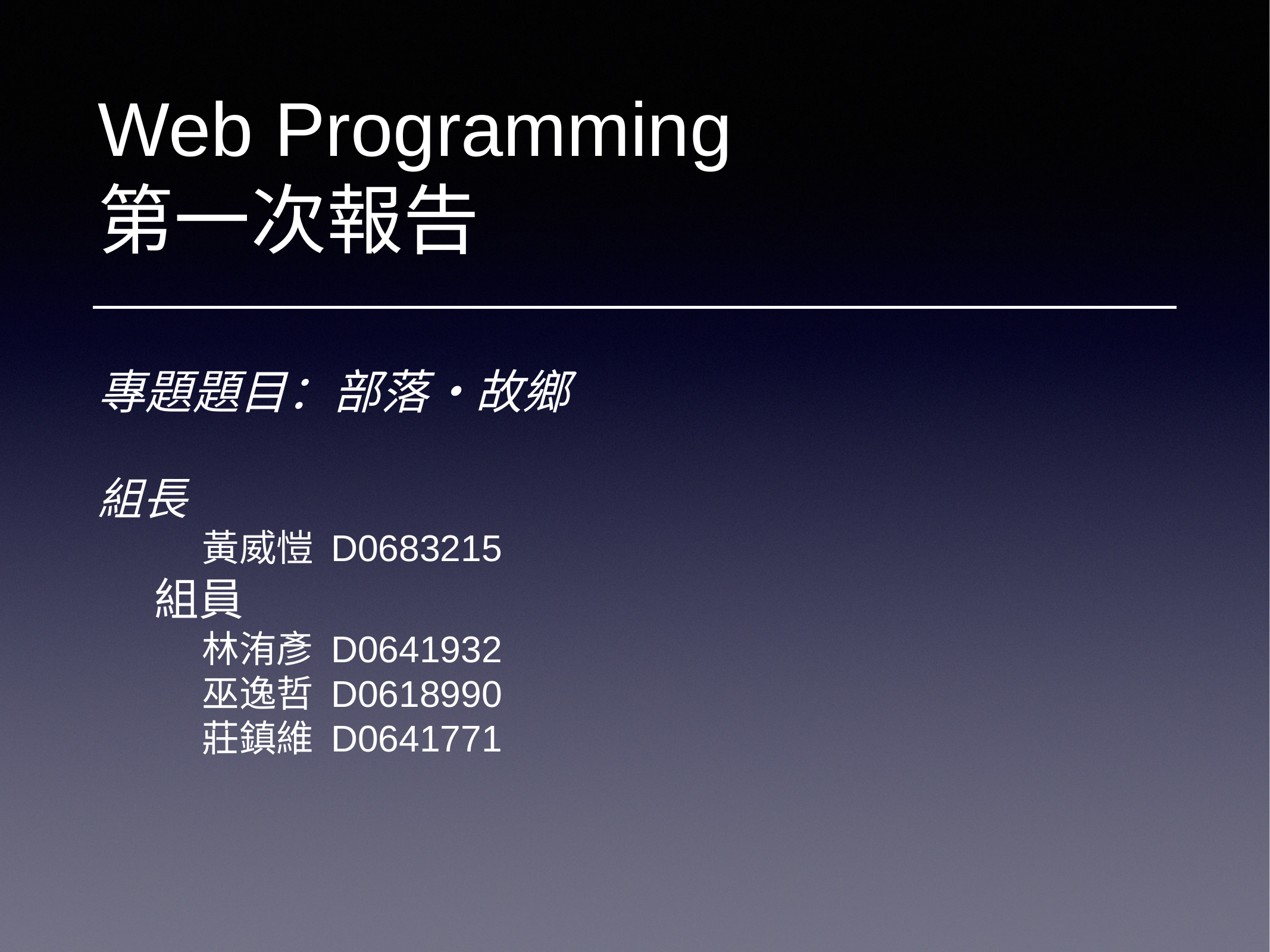

# Web Programming 第一次報告

專題題目：部落・故鄉
組長
黃威愷 D0683215
 組員
林洧彥 D0641932
巫逸哲 D0618990
莊鎮維 D0641771